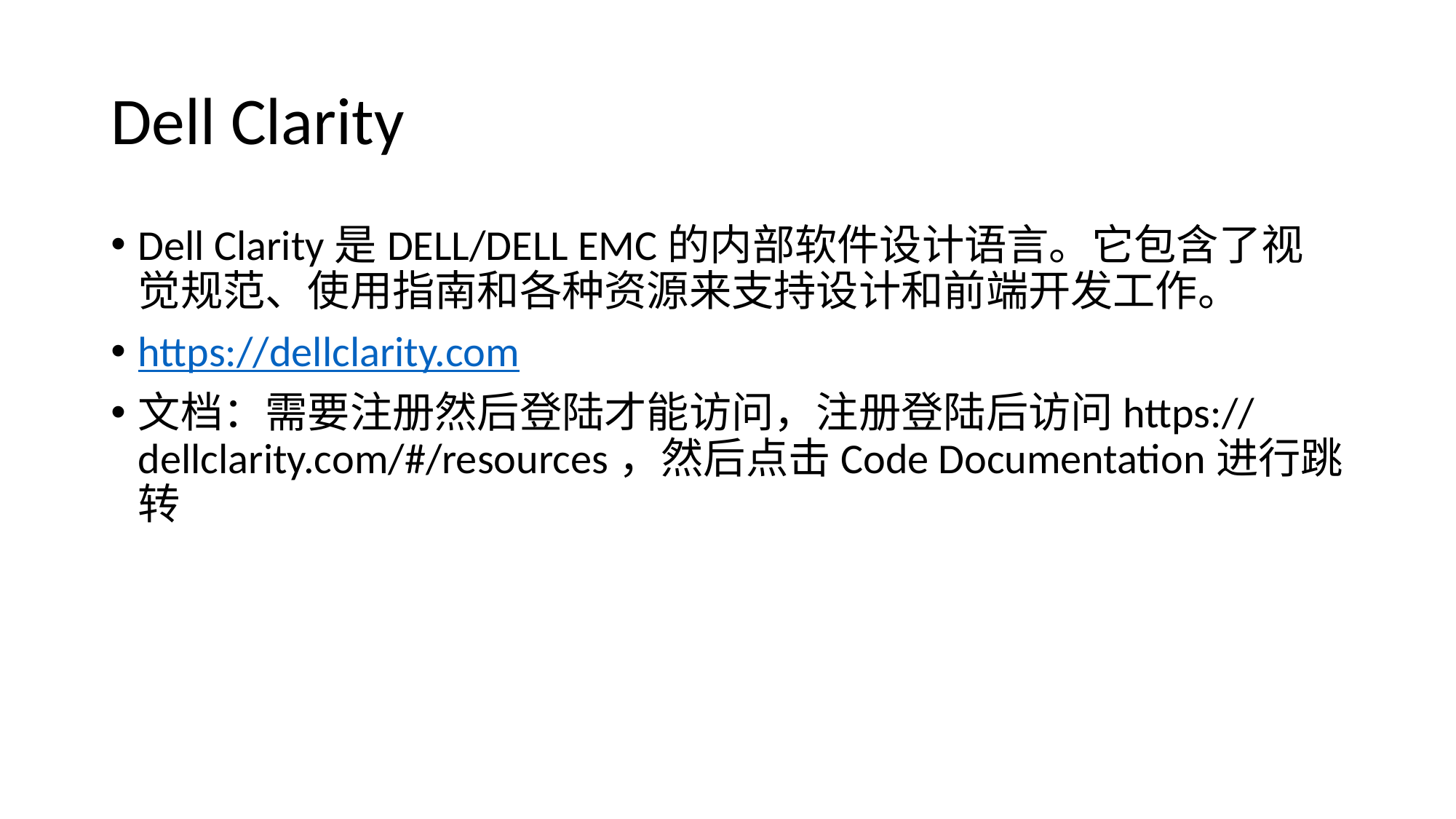

# Dell Clarity
Dell Clarity是DELL/DELL EMC的内部软件设计语言。它包含了视觉规范、使用指南和各种资源来支持设计和前端开发工作。
https://dellclarity.com
文档：需要注册然后登陆才能访问，注册登陆后访问https://dellclarity.com/#/resources，然后点击Code Documentation进行跳转